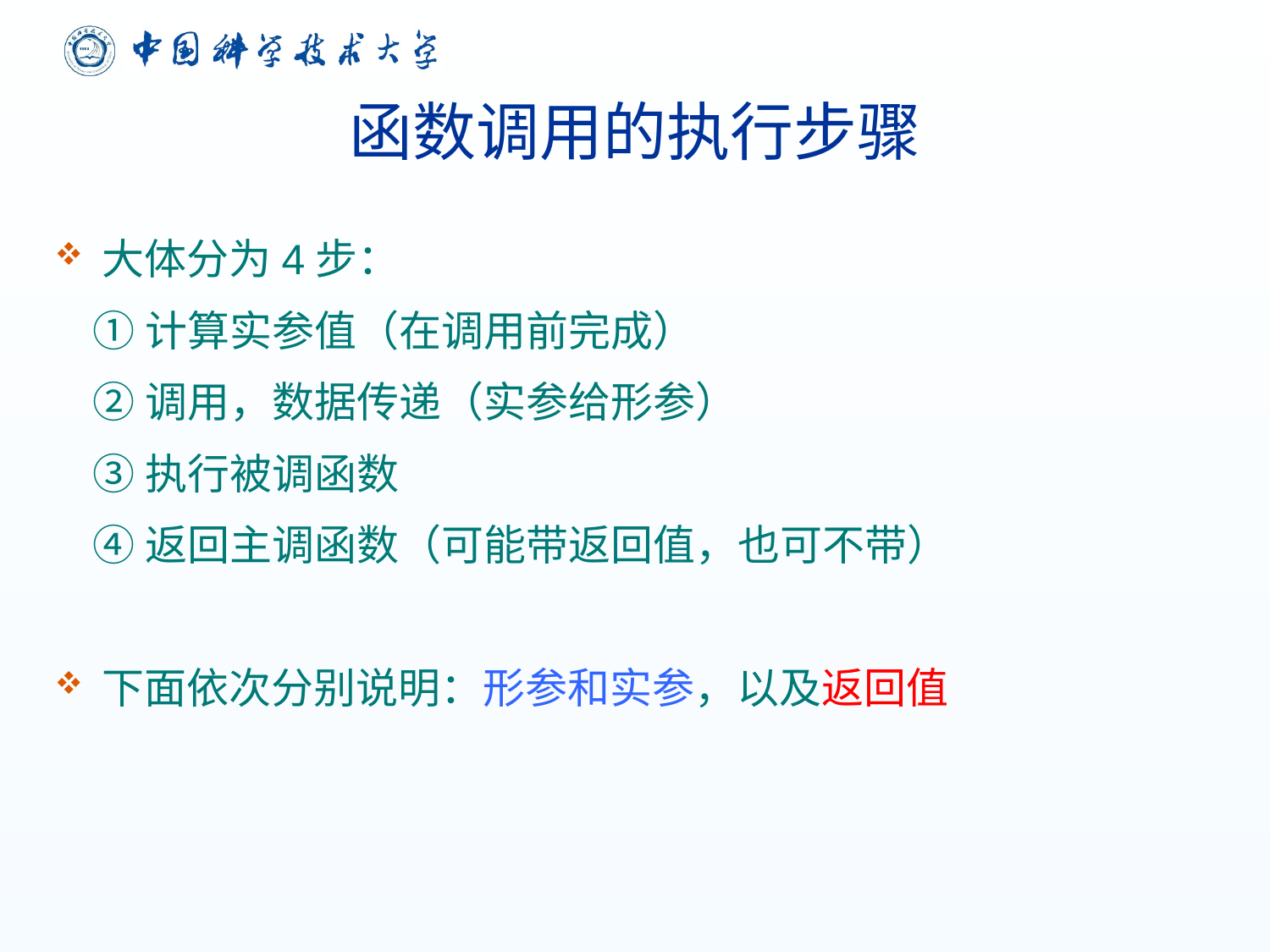

# 函数调用的执行步骤
大体分为4步：
    ①计算实参值（在调用前完成）
    ②调用，数据传递（实参给形参）
    ③执行被调函数
    ④返回主调函数（可能带返回值，也可不带）

下面依次分别说明：形参和实参，以及返回值